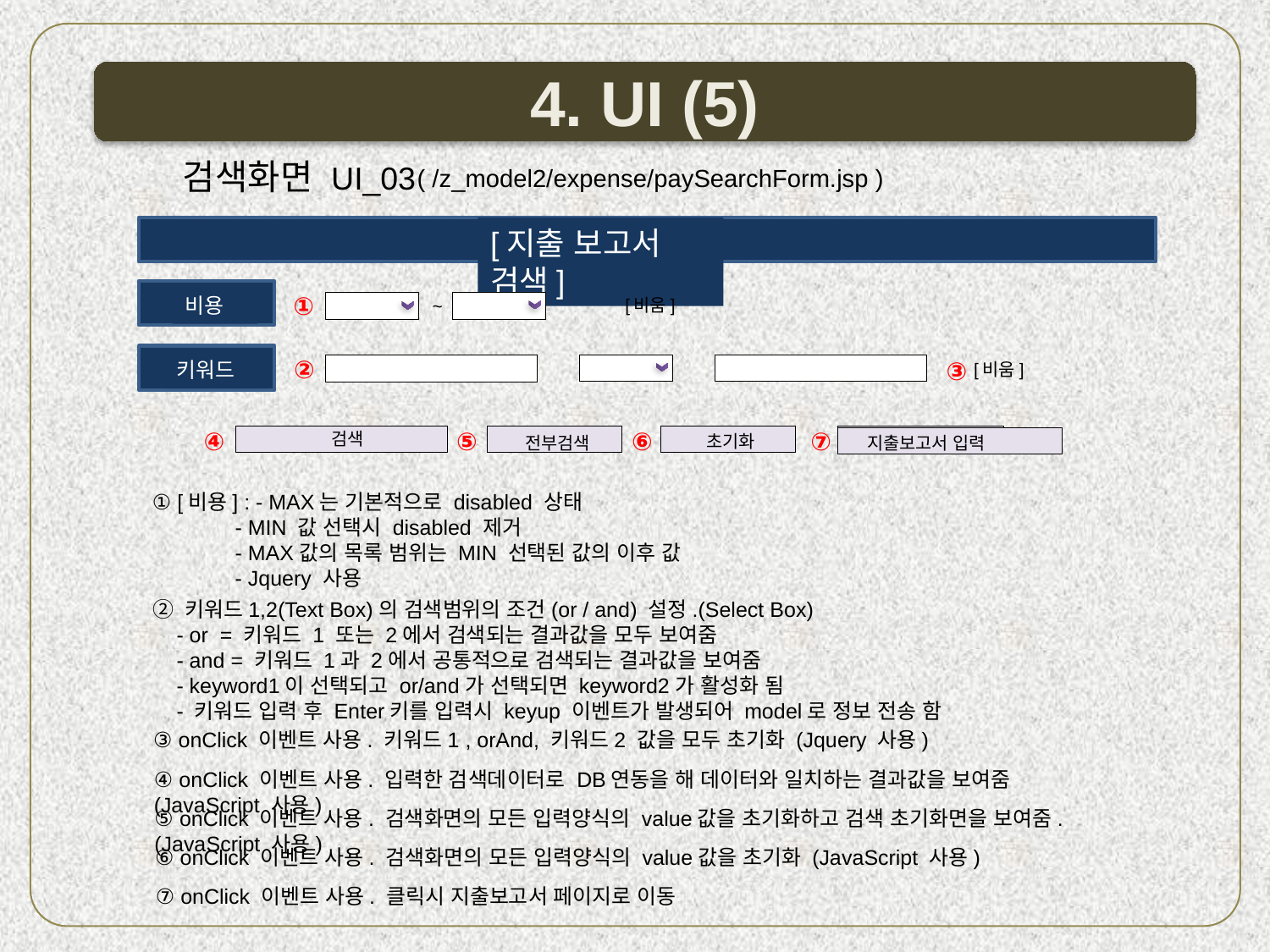

4. UI (5)
검색화면 UI_03
( /z_model2/expense/paySearchForm.jsp )

[지출 보고서 검색]

비용
①
[비움]
  ~

키워드
②
③
[비움]

⑦
⑥
⑤
④
검색

초기화

지출보고서 입력

전부검색
① [비용] : - MAX는 기본적으로 disabled 상태
              - MIN 값 선택시 disabled 제거
              - MAX값의 목록 범위는 MIN 선택된 값의 이후 값
              - Jquery 사용
② 키워드1,2(Text Box)의 검색범위의 조건(or / and) 설정.(Select Box)
    - or  = 키워드 1 또는 2에서 검색되는 결과값을 모두 보여줌
    - and = 키워드 1과 2에서 공통적으로 검색되는 결과값을 보여줌
    - keyword1이 선택되고 or/and가 선택되면 keyword2가 활성화 됨
    - 키워드 입력 후 Enter키를 입력시 keyup 이벤트가 발생되어 model로 정보 전송 함
③ onClick 이벤트 사용. 키워드1 , orAnd, 키워드2 값을 모두 초기화 (Jquery 사용)
④ onClick 이벤트 사용. 입력한 검색데이터로 DB연동을 해 데이터와 일치하는 결과값을 보여줌 (JavaScript 사용)
⑤ onClick 이벤트 사용. 검색화면의 모든 입력양식의 value값을 초기화하고 검색 초기화면을 보여줌. (JavaScript 사용)
⑥ onClick 이벤트 사용. 검색화면의 모든 입력양식의 value값을 초기화 (JavaScript 사용)
⑦ onClick 이벤트 사용. 클릭시 지출보고서 페이지로 이동